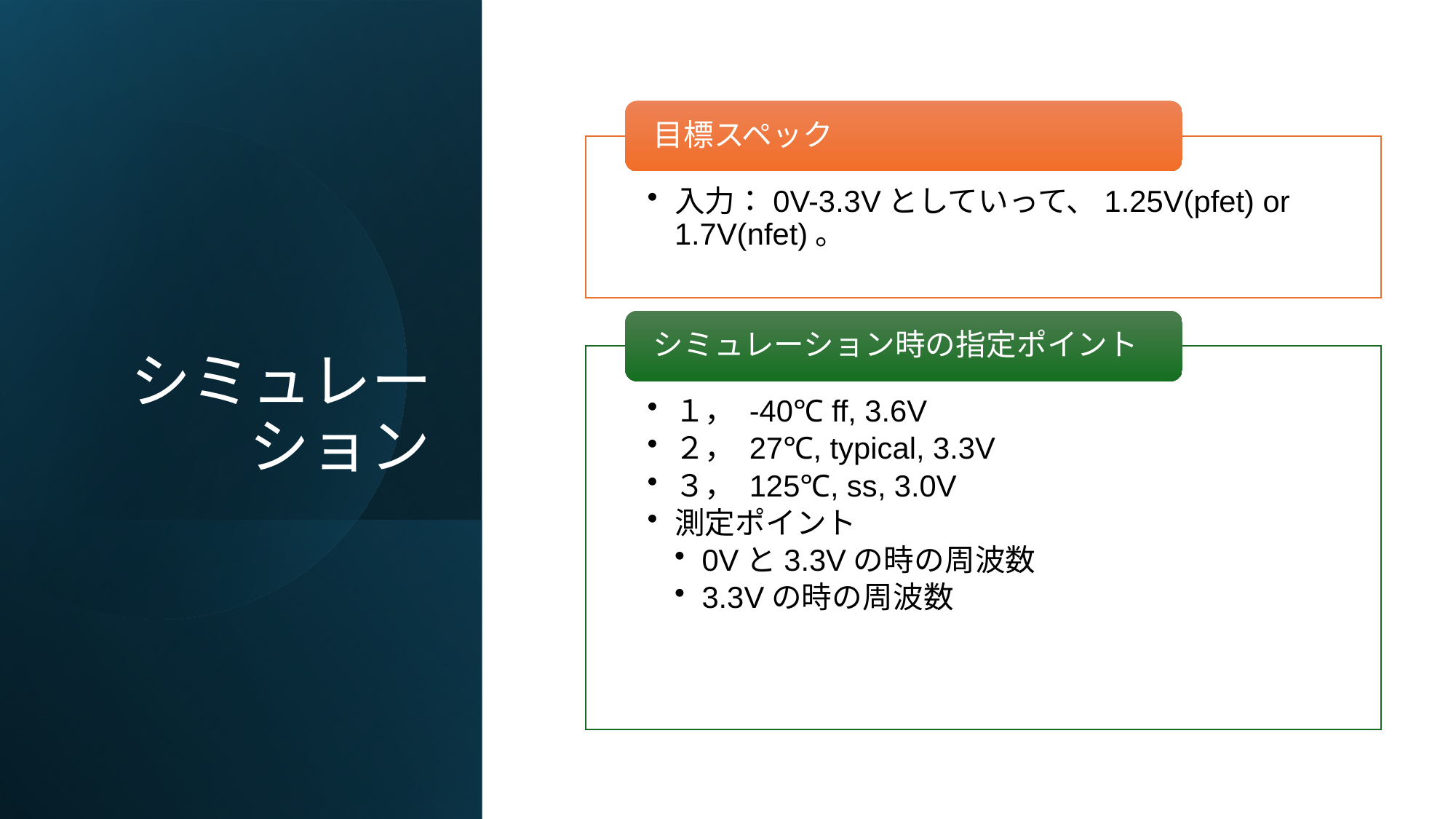

入力：0V-3.3Vとしていって、1.25V(pfet) or 1.7V(nfet)。
目標スペック
１， -40℃ ff, 3.6V
２， 27℃, typical, 3.3V
３， 125℃, ss, 3.0V
測定ポイント
0Vと3.3Vの時の周波数
3.3Vの時の周波数
シミュレーション時の指定ポイント

# シミュレーション